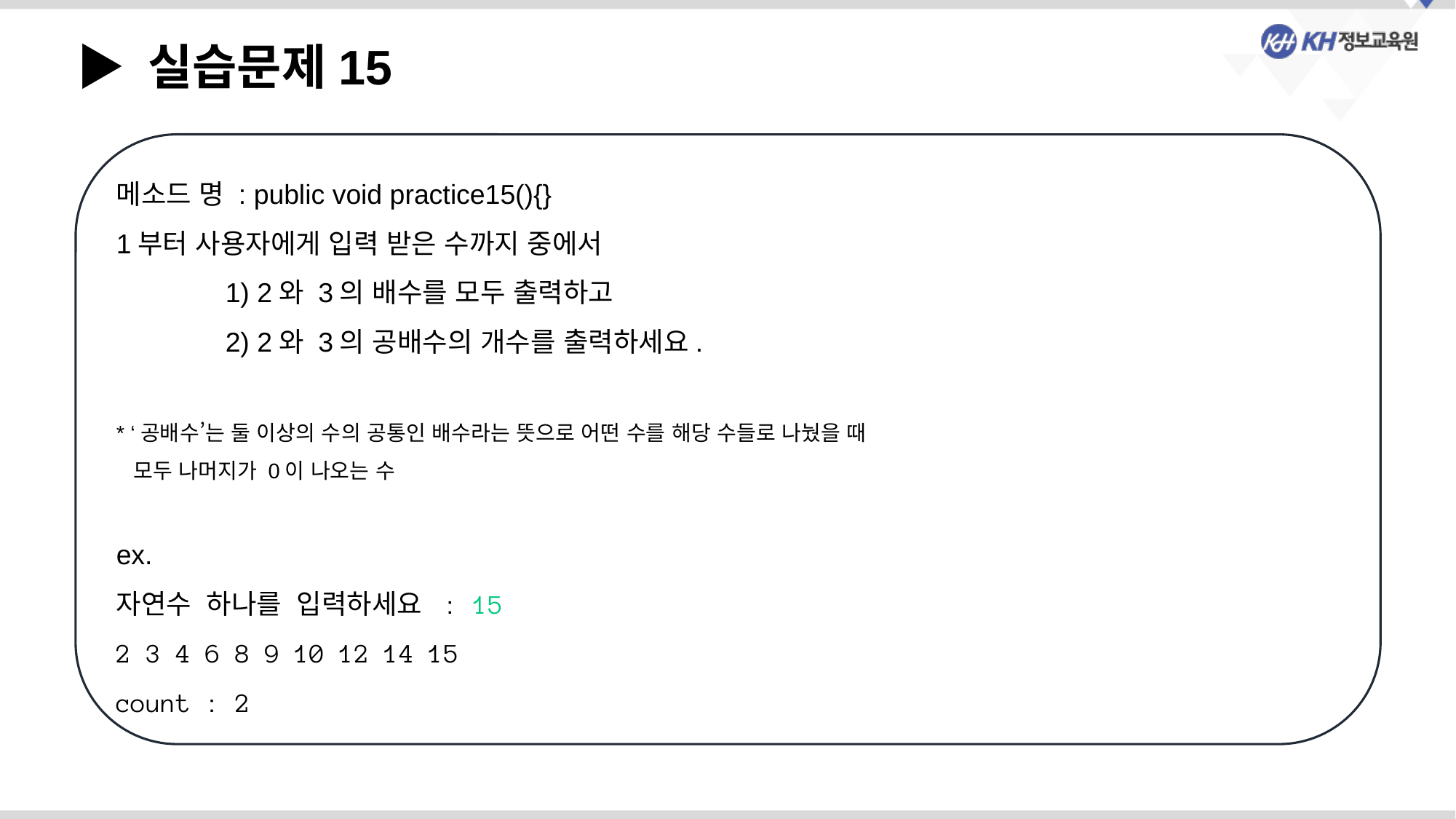

▶ 실습문제15
메소드 명 : public void practice15(){}
1부터 사용자에게 입력 받은 수까지 중에서
	1) 2와 3의 배수를 모두 출력하고
	2) 2와 3의 공배수의 개수를 출력하세요.

* ‘공배수’는 둘 이상의 수의 공통인 배수라는 뜻으로 어떤 수를 해당 수들로 나눴을 때
  모두 나머지가 0이 나오는 수

ex.
자연수 하나를 입력하세요 : 15
2 3 4 6 8 9 10 12 14 15
count : 2